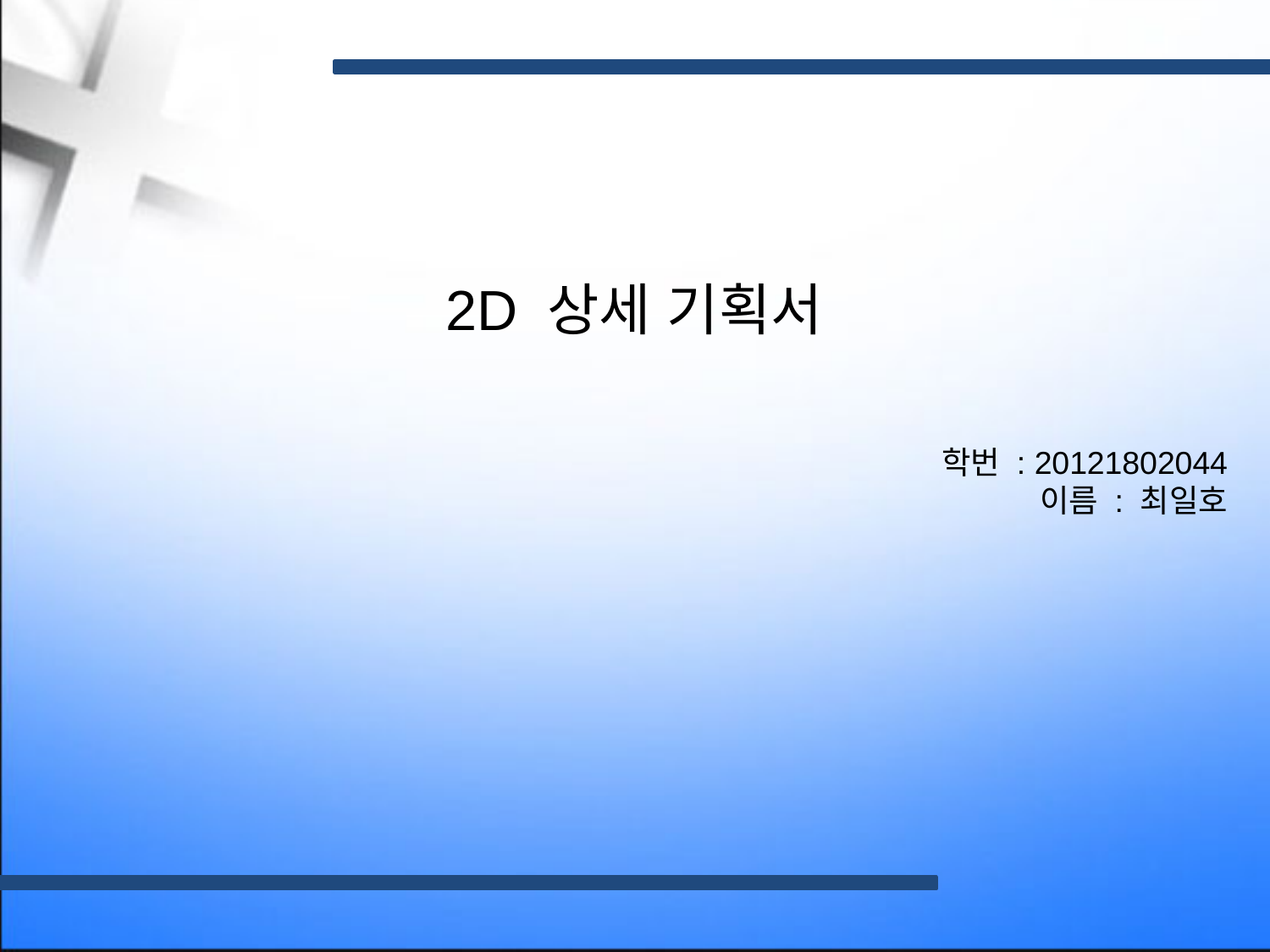

2D 상세 기획서
학번 : 20121802044
이름 : 최일호